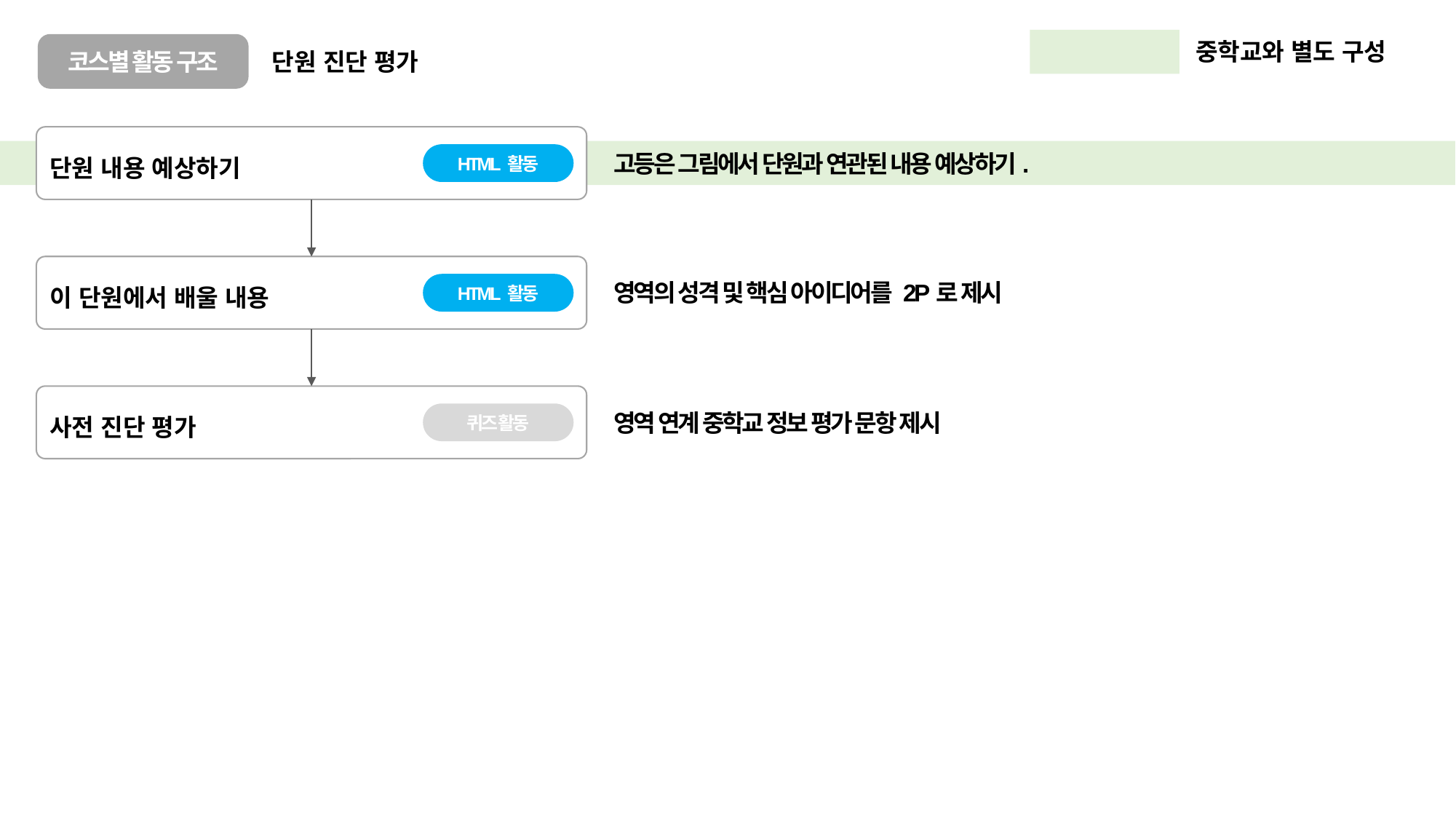

중학교와 별도 구성
코스별 활동 구조
단원 진단 평가
단원 내용 예상하기

고등은 그림에서 단원과 연관된 내용 예상하기.
HTML 활동
이 단원에서 배울 내용
영역의 성격 및 핵심 아이디어를 2P로 제시
HTML 활동
사전 진단 평가
영역 연계 중학교 정보 평가 문항 제시
퀴즈 활동